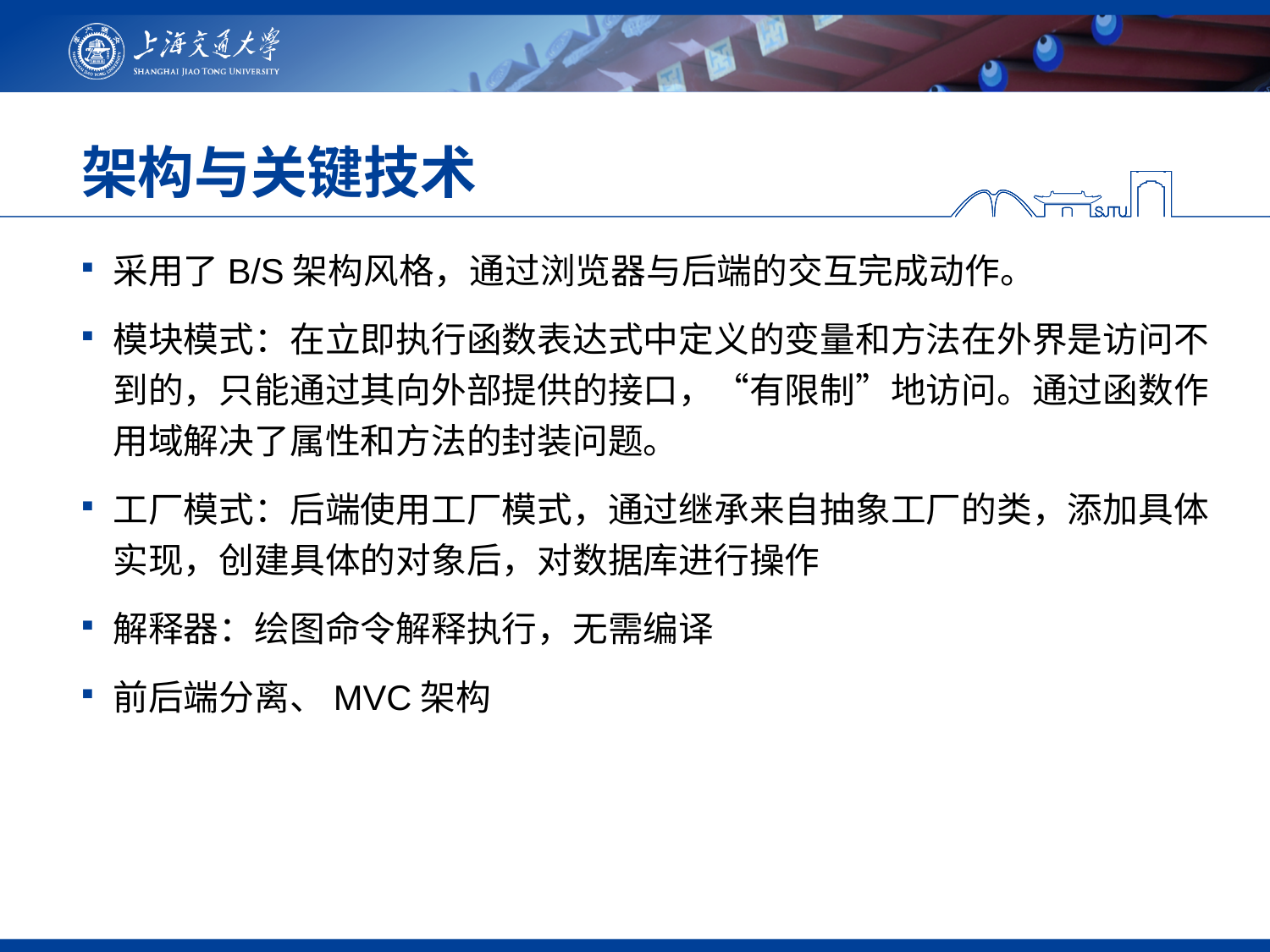

# 架构与关键技术
采用了B/S架构风格，通过浏览器与后端的交互完成动作。
模块模式：在立即执行函数表达式中定义的变量和方法在外界是访问不到的，只能通过其向外部提供的接口，“有限制”地访问。通过函数作用域解决了属性和方法的封装问题。
工厂模式：后端使用工厂模式，通过继承来自抽象工厂的类，添加具体实现，创建具体的对象后，对数据库进行操作
解释器：绘图命令解释执行，无需编译
前后端分离、MVC架构